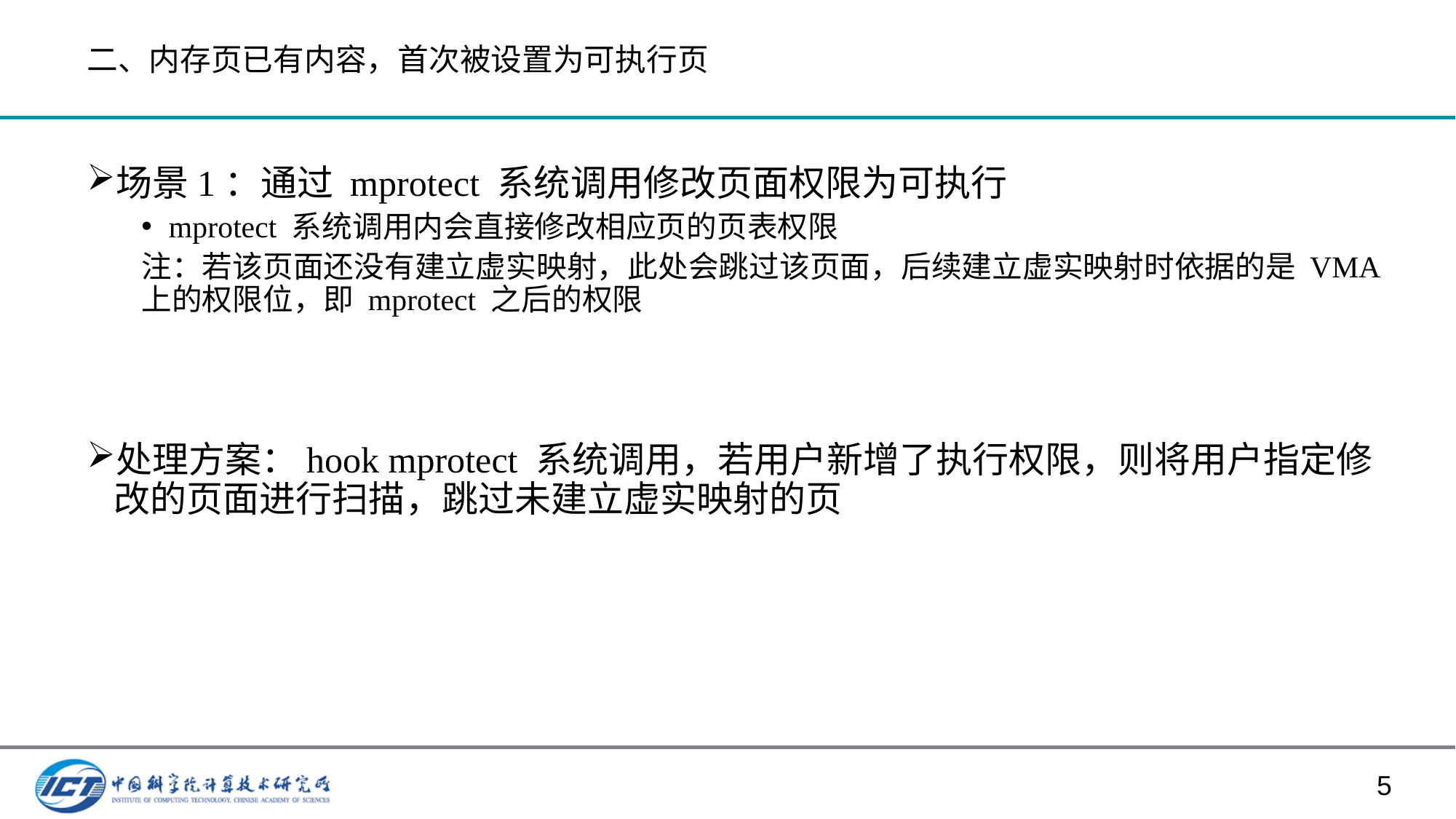

# 二、内存页已有内容，首次被设置为可执行页
场景1：通过 mprotect 系统调用修改页面权限为可执行
mprotect 系统调用内会直接修改相应页的页表权限
注：若该页面还没有建立虚实映射，此处会跳过该页面，后续建立虚实映射时依据的是 VMA 上的权限位，即 mprotect 之后的权限

处理方案：hook mprotect 系统调用，若用户新增了执行权限，则将用户指定修改的页面进行扫描，跳过未建立虚实映射的页
5